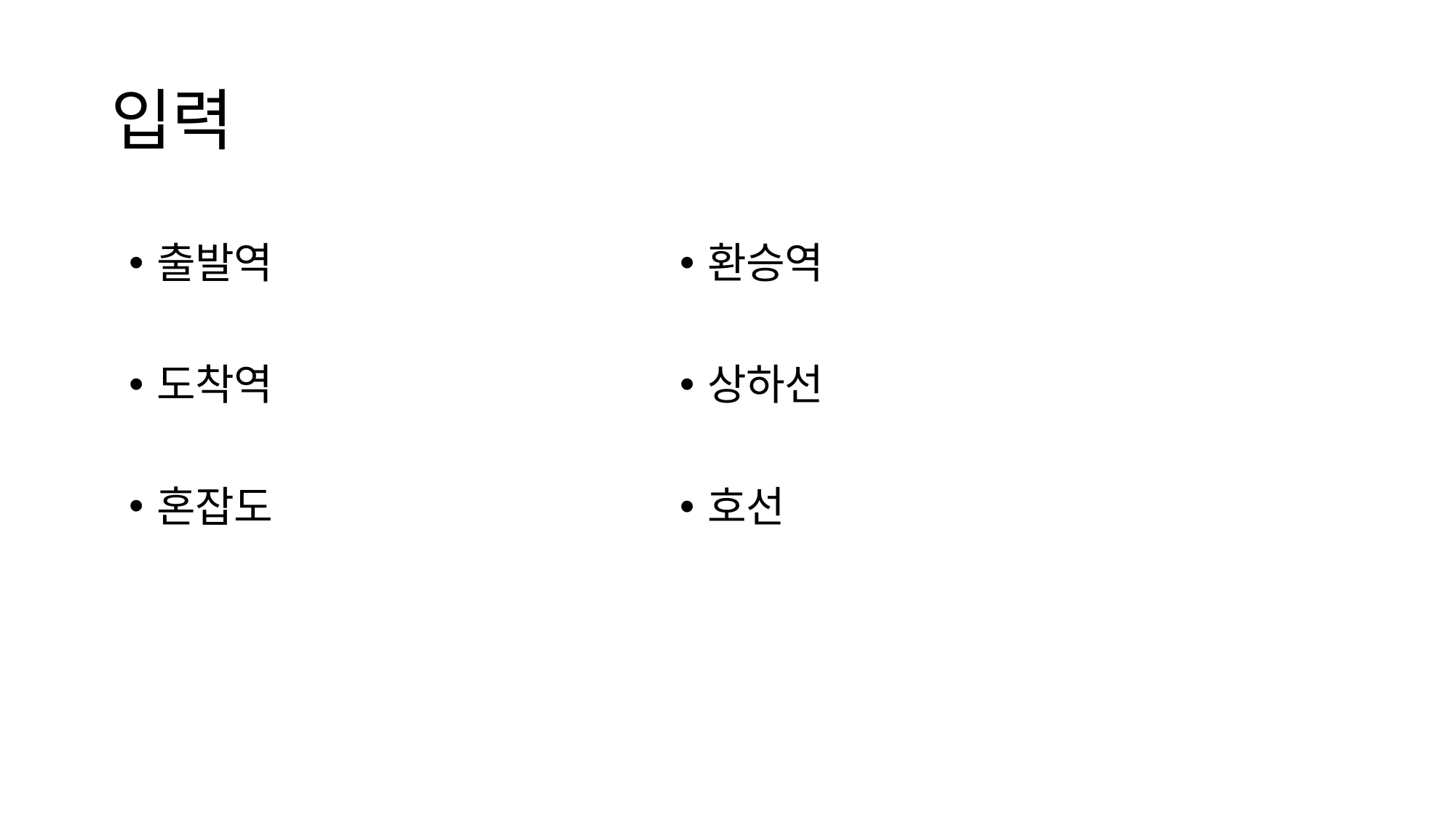

# 입력
출발역

도착역

혼잡도
환승역

상하선

호선